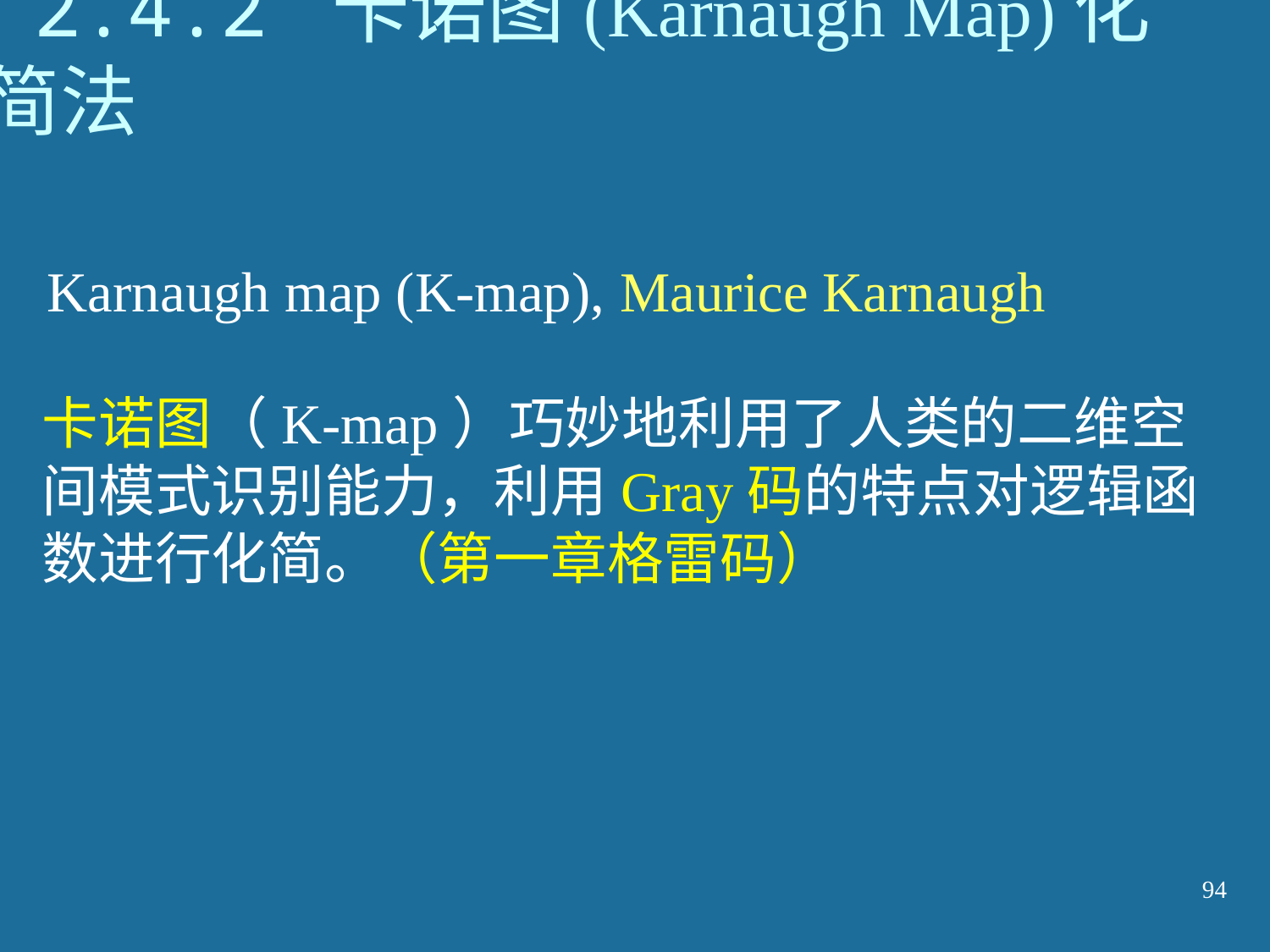

# 2.4.2 卡诺图(Karnaugh Map)化简法
Karnaugh map (K-map), Maurice Karnaugh
卡诺图（K-map）巧妙地利用了人类的二维空间模式识别能力，利用Gray码的特点对逻辑函数进行化简。（第一章格雷码）
94